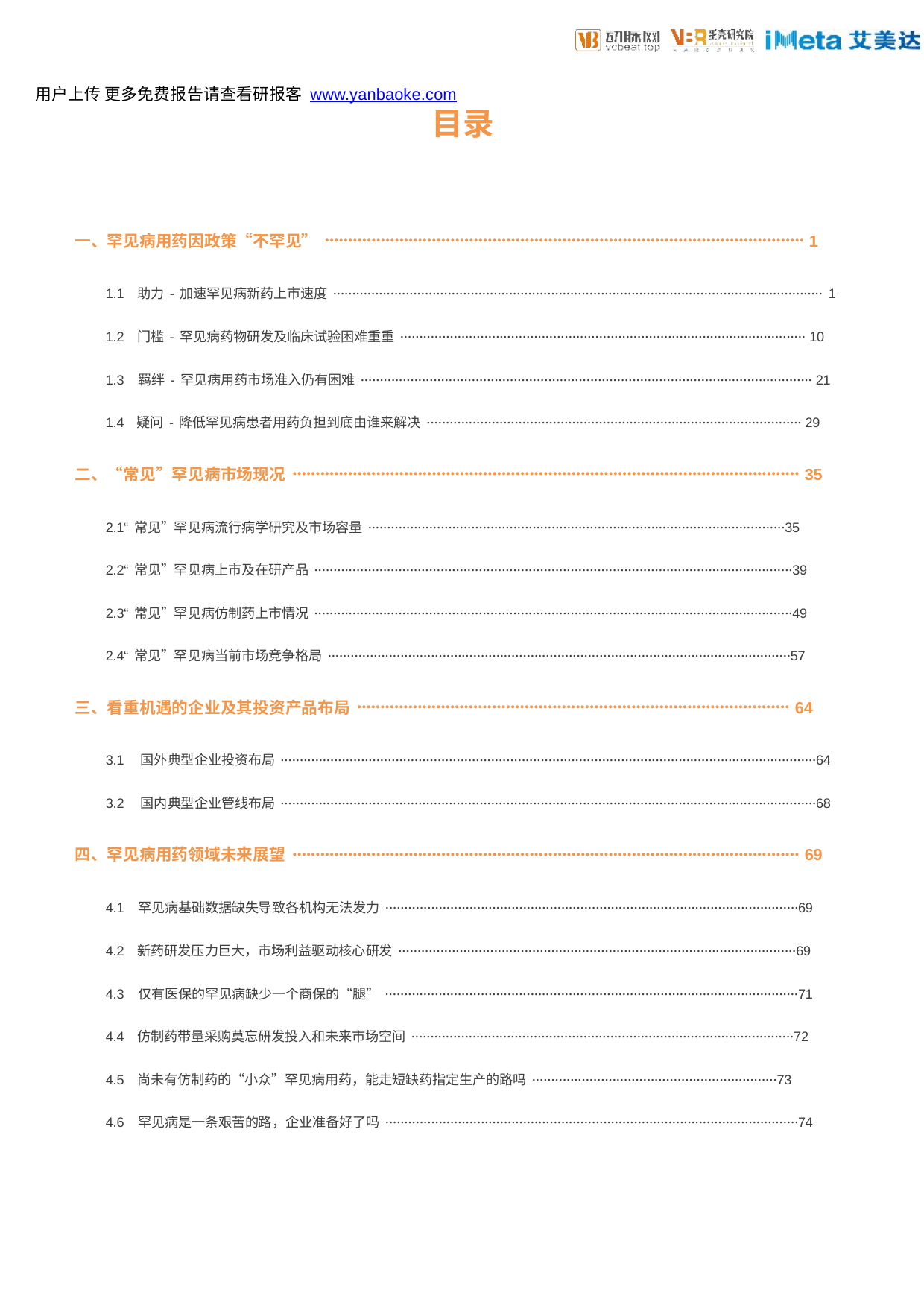

用户上传 更多免费报告请查看研报客 www.yanbaoke.com
目录
一、罕见病用药因政策“不罕见”....................................................................................................... 1
1.1 助力-加速罕见病新药上市速度................................................................................................................................ 1
1.2 门槛-罕见病药物研发及临床试验困难重重.......................................................................................................... 10
1.3 羁绊-罕见病用药市场准入仍有困难...................................................................................................................... 21
1.4 疑问-降低罕见病患者用药负担到底由谁来解决.................................................................................................. 29

二、“常见”罕见病市场现况............................................................................................................. 35
2.1“常见”罕见病流行病学研究及市场容量.............................................................................................................35
2.2“常见”罕见病上市及在研产品.............................................................................................................................39
2.3“常见”罕见病仿制药上市情况.............................................................................................................................49
2.4“常见”罕见病当前市场竞争格局.........................................................................................................................57

三、看重机遇的企业及其投资产品布局............................................................................................. 64
3.1  国外典型企业投资布局............................................................................................................................................64
3.2  国内典型企业管线布局............................................................................................................................................68

四、罕见病用药领域未来展望............................................................................................................. 69
4.1  罕见病基础数据缺失导致各机构无法发力............................................................................................................69
4.2  新药研发压力巨大，市场利益驱动核心研发........................................................................................................69
4.3  仅有医保的罕见病缺少一个商保的“腿”............................................................................................................71
4.4  仿制药带量采购莫忘研发投入和未来市场空间....................................................................................................72
4.5 尚未有仿制药的“小众”罕见病用药，能走短缺药指定生产的路吗................................................................73
4.6  罕见病是一条艰苦的路，企业准备好了吗............................................................................................................74